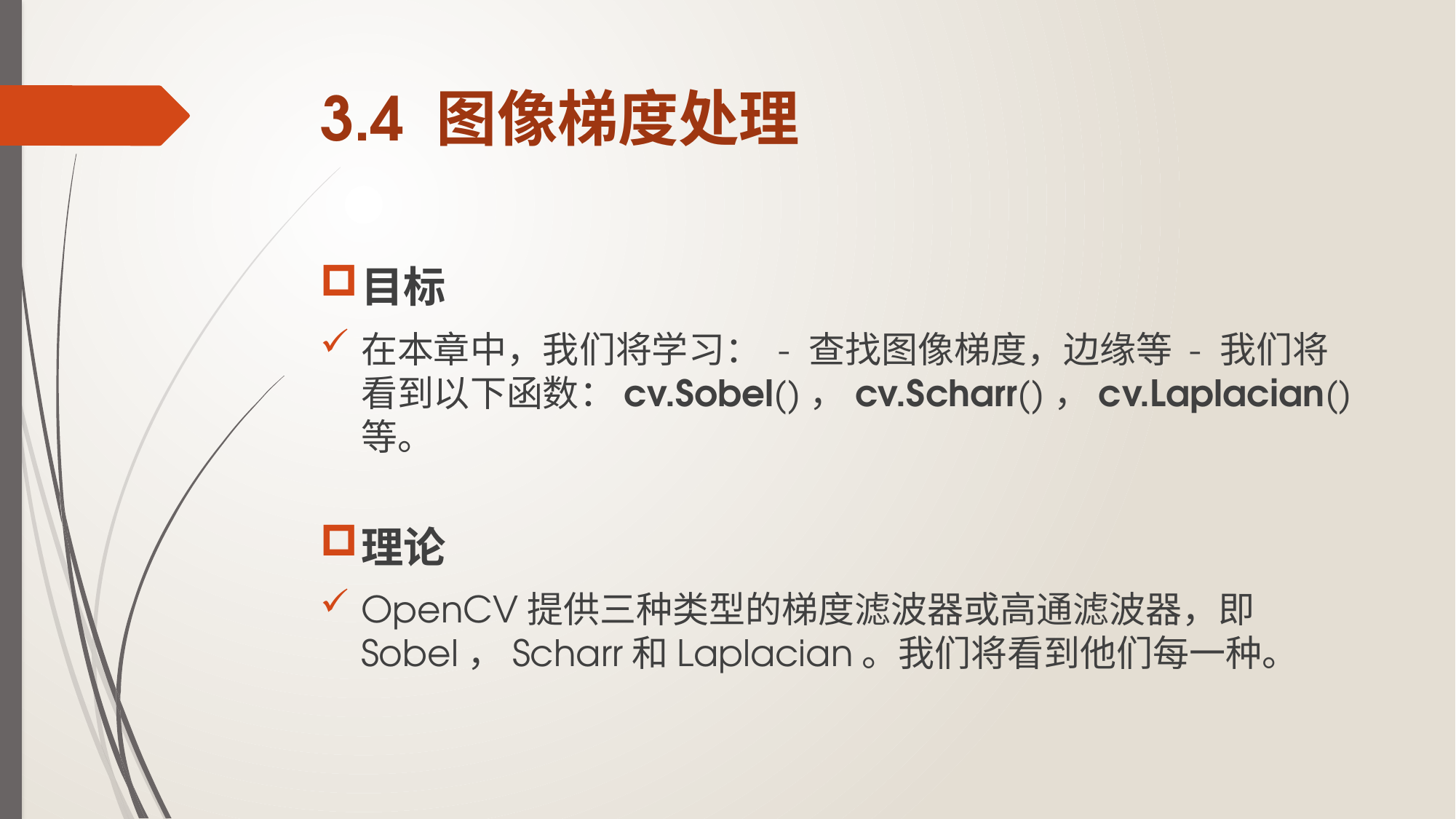

# 3.4 图像梯度处理
目标
在本章中，我们将学习： - 查找图像梯度，边缘等 - 我们将看到以下函数：cv.Sobel()，cv.Scharr()，cv.Laplacian()等。

理论
OpenCV提供三种类型的梯度滤波器或高通滤波器，即Sobel，Scharr和Laplacian。我们将看到他们每一种。